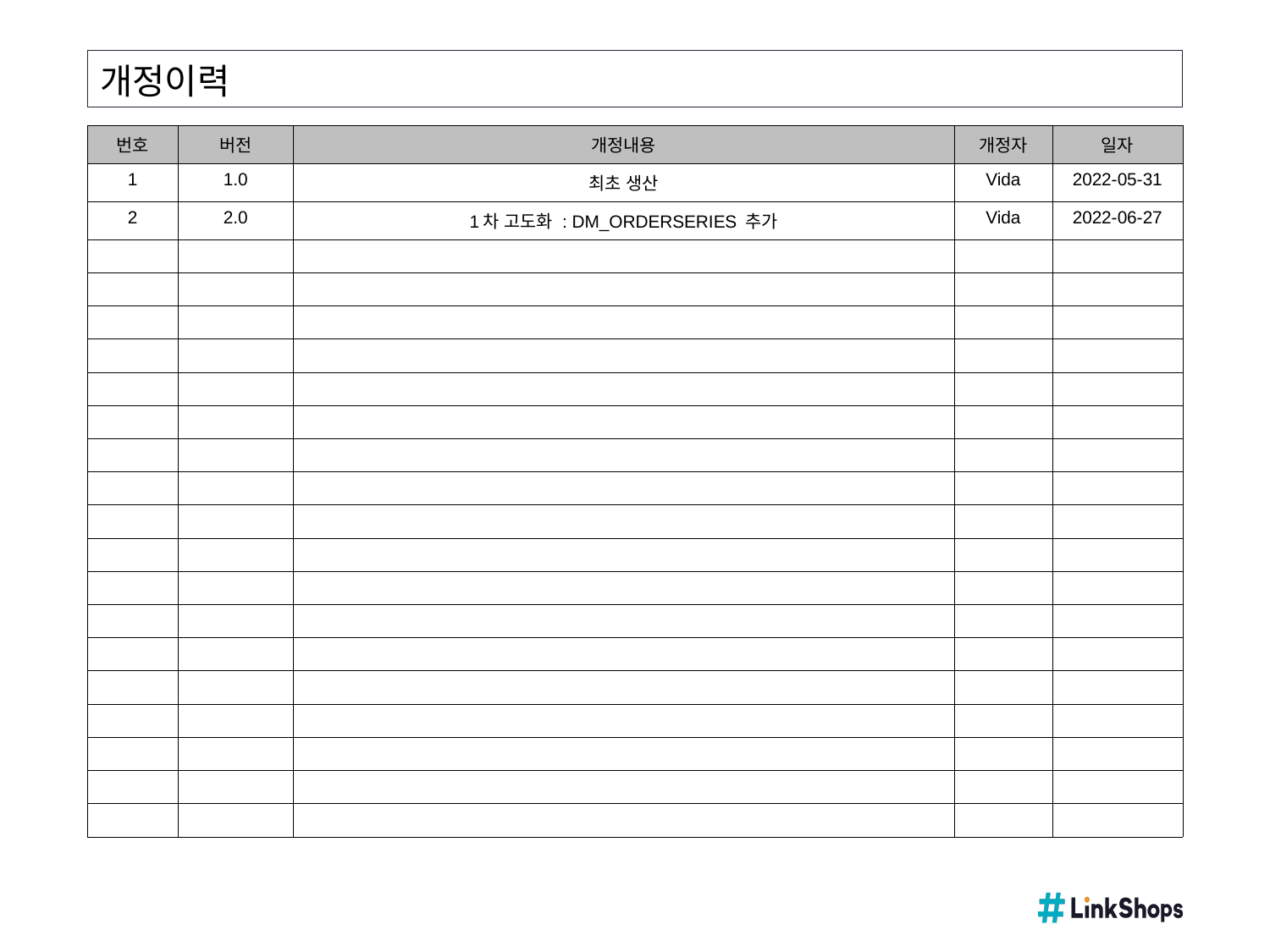

# 개정이력
| 번호 | 버전 | 개정내용 | 개정자 | 일자 |
| --- | --- | --- | --- | --- |
| 1 | 1.0 | 최초 생산 | Vida | 2022-05-31 |
| 2 | 2.0 | 1차 고도화 : DM\_ORDERSERIES 추가 | Vida | 2022-06-27 |
|  |  |  |  |  |
|  |  |  |  |  |
|  |  |  |  |  |
|  |  |  |  |  |
|  |  |  |  |  |
|  |  |  |  |  |
|  |  |  |  |  |
|  |  |  |  |  |
|  |  |  |  |  |
|  |  |  |  |  |
|  |  |  |  |  |
|  |  |  |  |  |
|  |  |  |  |  |
|  |  |  |  |  |
|  |  |  |  |  |
|  |  |  |  |  |
|  |  |  |  |  |
|  |  |  |  |  |